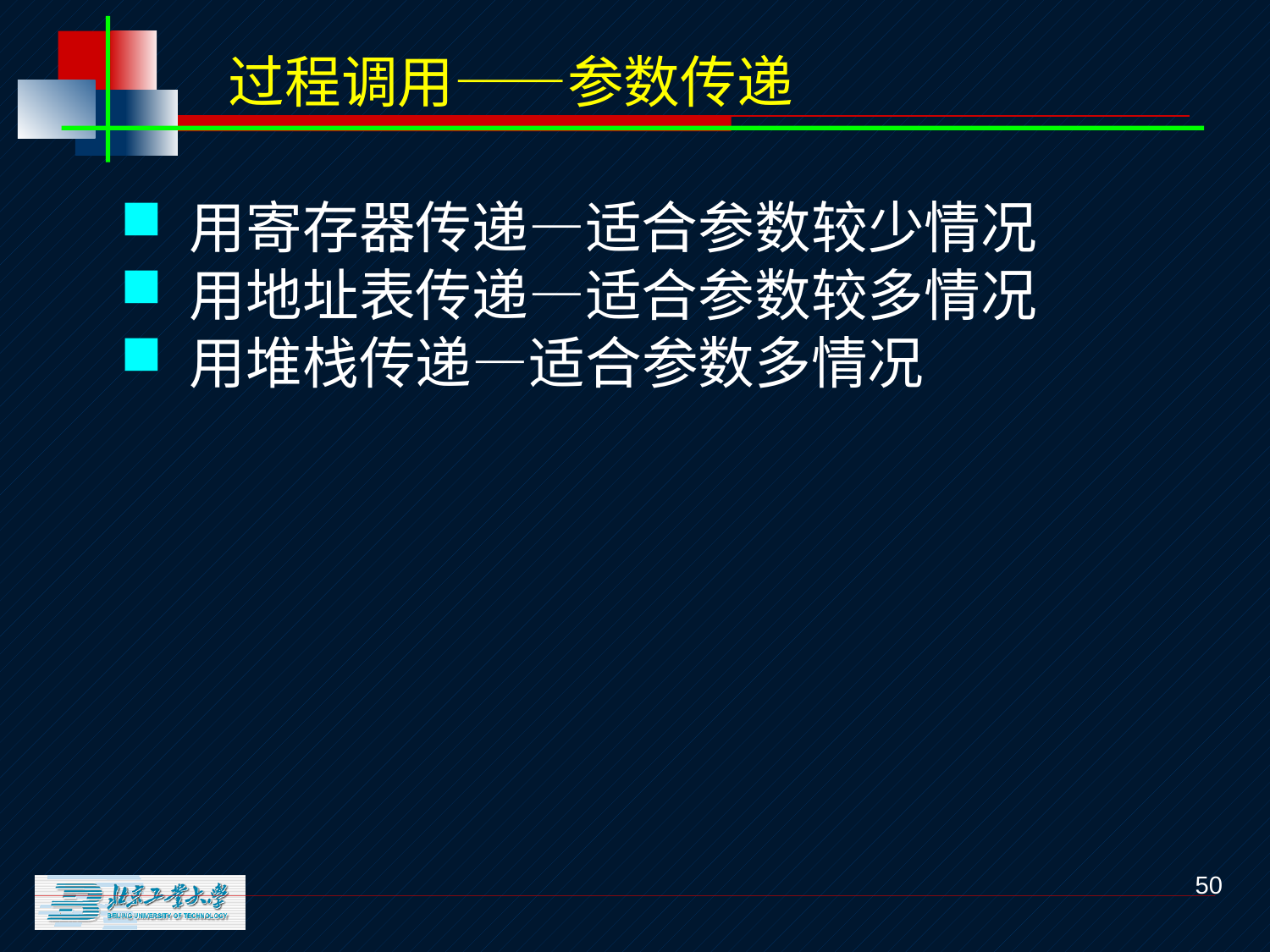

# 过程调用——参数传递
 用寄存器传递—适合参数较少情况
 用地址表传递—适合参数较多情况
 用堆栈传递—适合参数多情况
50